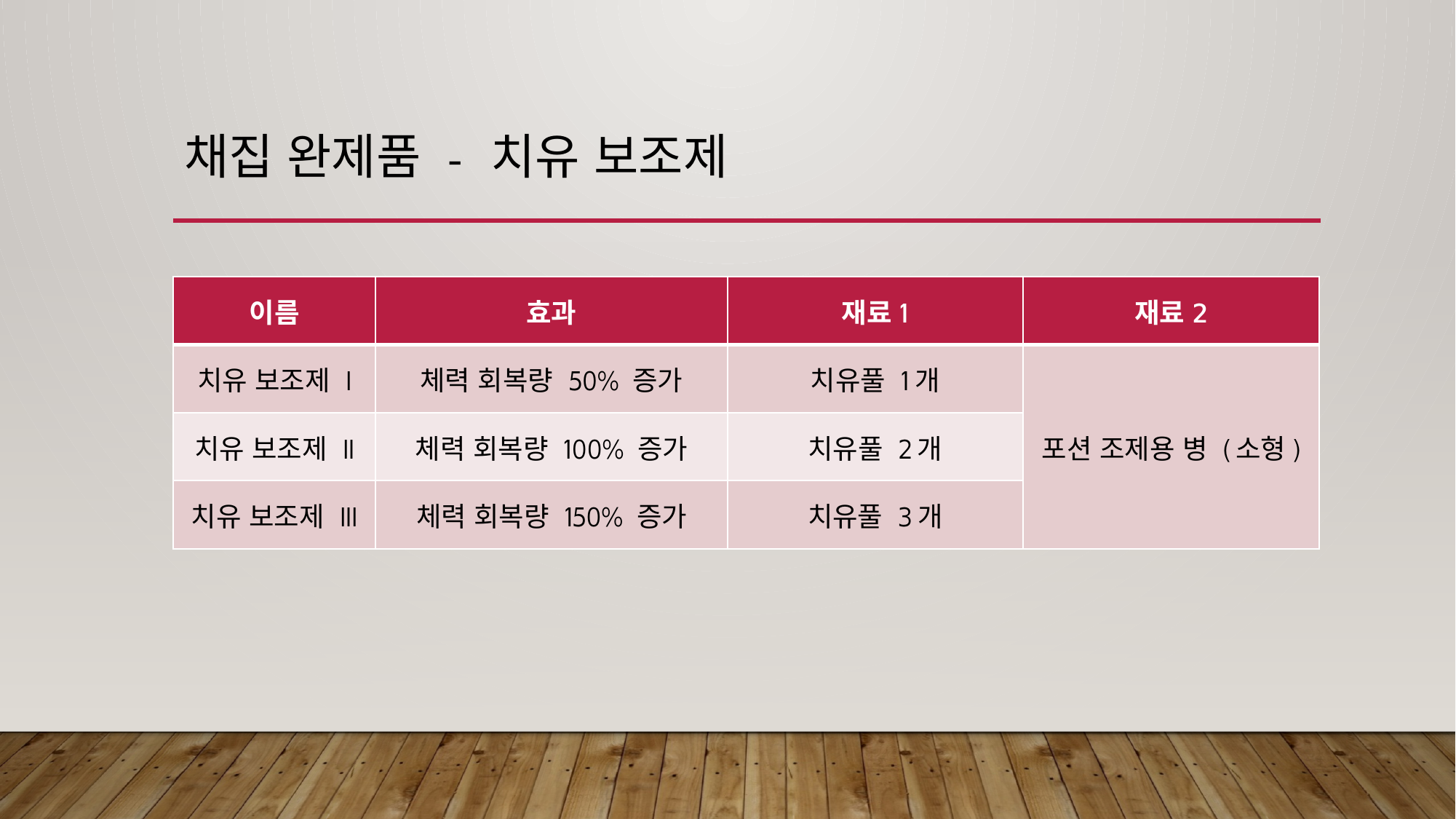

# 채집 완제품 - 치유 보조제
| 이름 | 효과 | 재료1 | 재료2 |
| --- | --- | --- | --- |
| 치유 보조제 I | 체력 회복량 50% 증가 | 치유풀 1개 | 포션 조제용 병 (소형) |
| 치유 보조제 II | 체력 회복량 100% 증가 | 치유풀 2개 |  |
| 치유 보조제 III | 체력 회복량 150% 증가 | 치유풀 3개 |  |